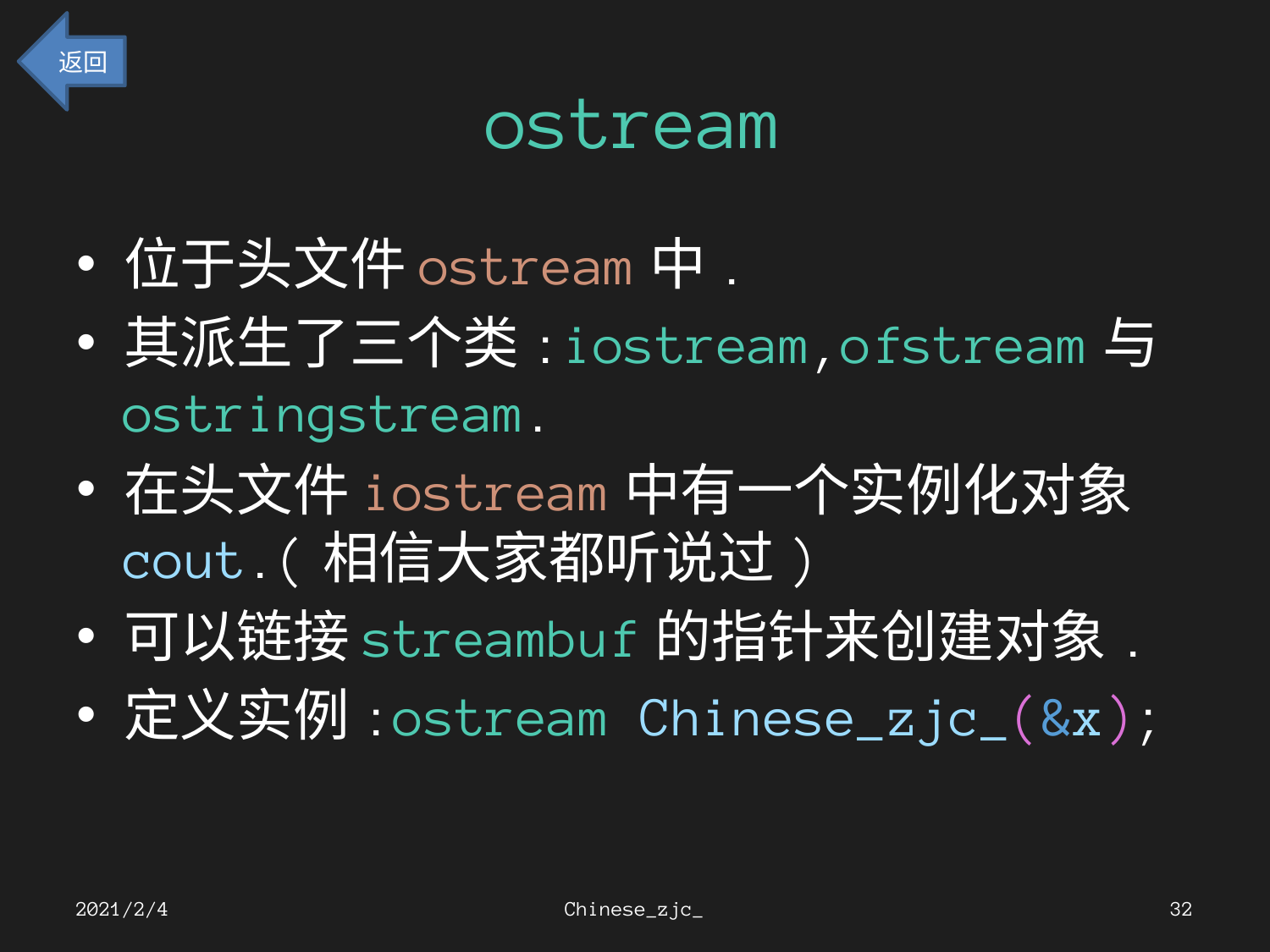

返回
# ostream
位于头文件ostream中.
其派生了三个类:iostream,ofstream与ostringstream.
在头文件iostream中有一个实例化对象cout.(相信大家都听说过)
可以链接streambuf的指针来创建对象.
定义实例:ostream Chinese_zjc_(&x);

2021/2/4
Chinese_zjc_
32